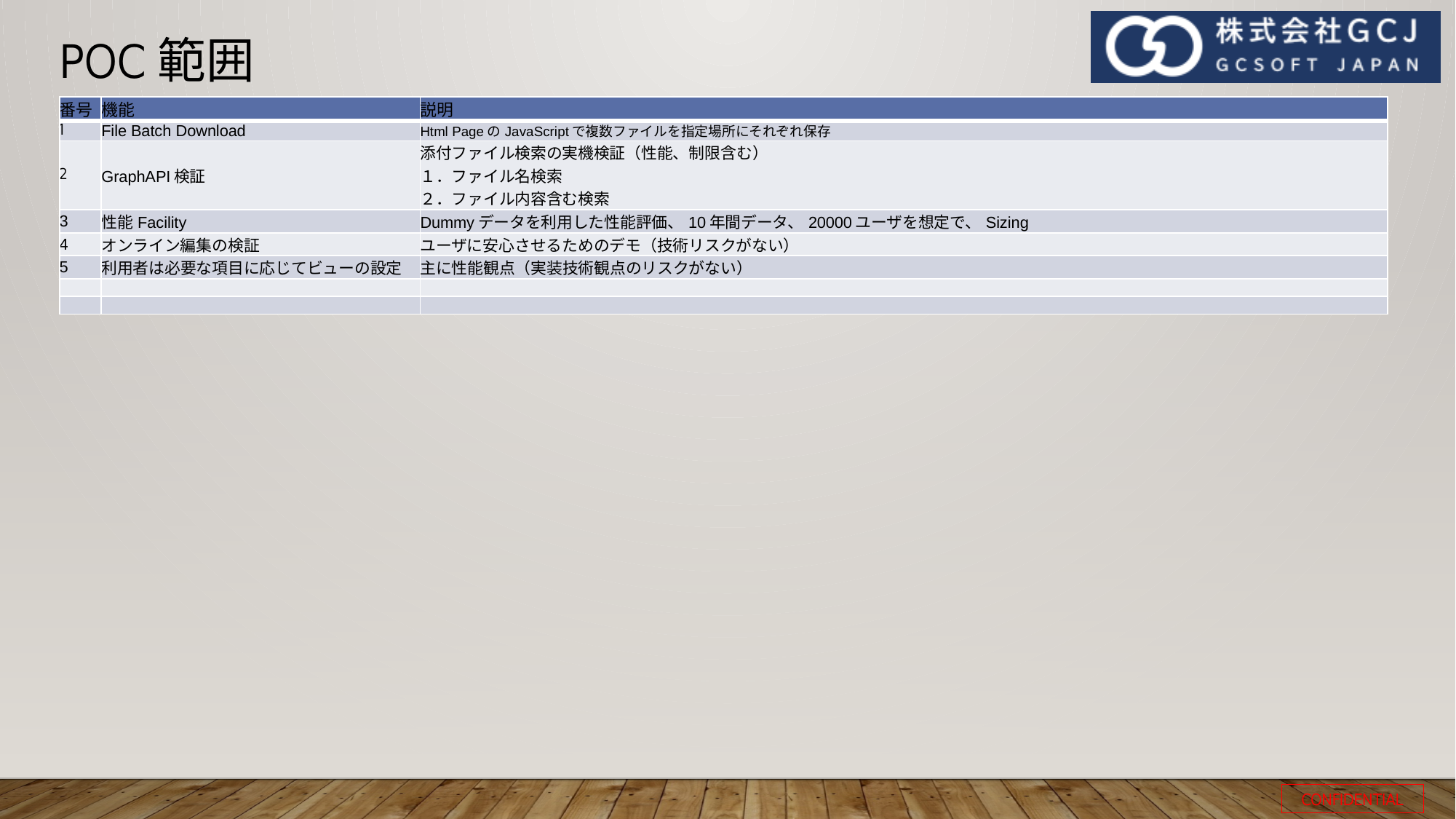

# POC範囲
| 番号 | 機能 | 説明 |
| --- | --- | --- |
| 1 | File Batch Download | Html PageのJavaScriptで複数ファイルを指定場所にそれぞれ保存 |
| 2 | GraphAPI検証 | 添付ファイル検索の実機検証（性能、制限含む） １．ファイル名検索 ２．ファイル内容含む検索 |
| 3 | 性能Facility | Dummyデータを利用した性能評価、10年間データ、20000ユーザを想定で、Sizing |
| 4 | オンライン編集の検証 | ユーザに安心させるためのデモ（技術リスクがない） |
| 5 | 利用者は必要な項目に応じてビューの設定 | 主に性能観点（実装技術観点のリスクがない） |
|  |  |  |
|  |  |  |